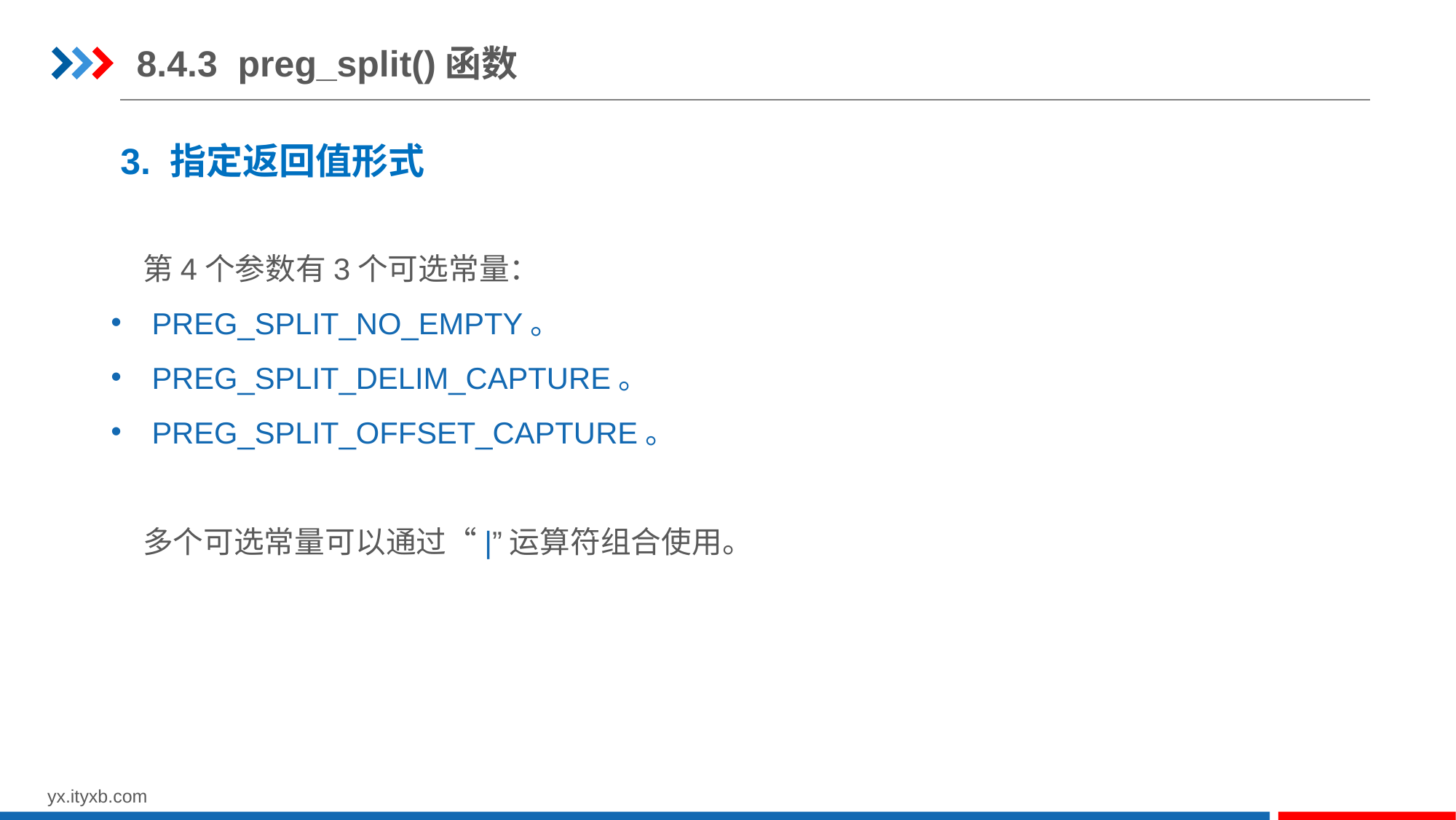

8.4.3  preg_split()函数
3. 指定返回值形式
第4个参数有3个可选常量：
PREG_SPLIT_NO_EMPTY。
PREG_SPLIT_DELIM_CAPTURE。
PREG_SPLIT_OFFSET_CAPTURE。

多个可选常量可以通过“|”运算符组合使用。